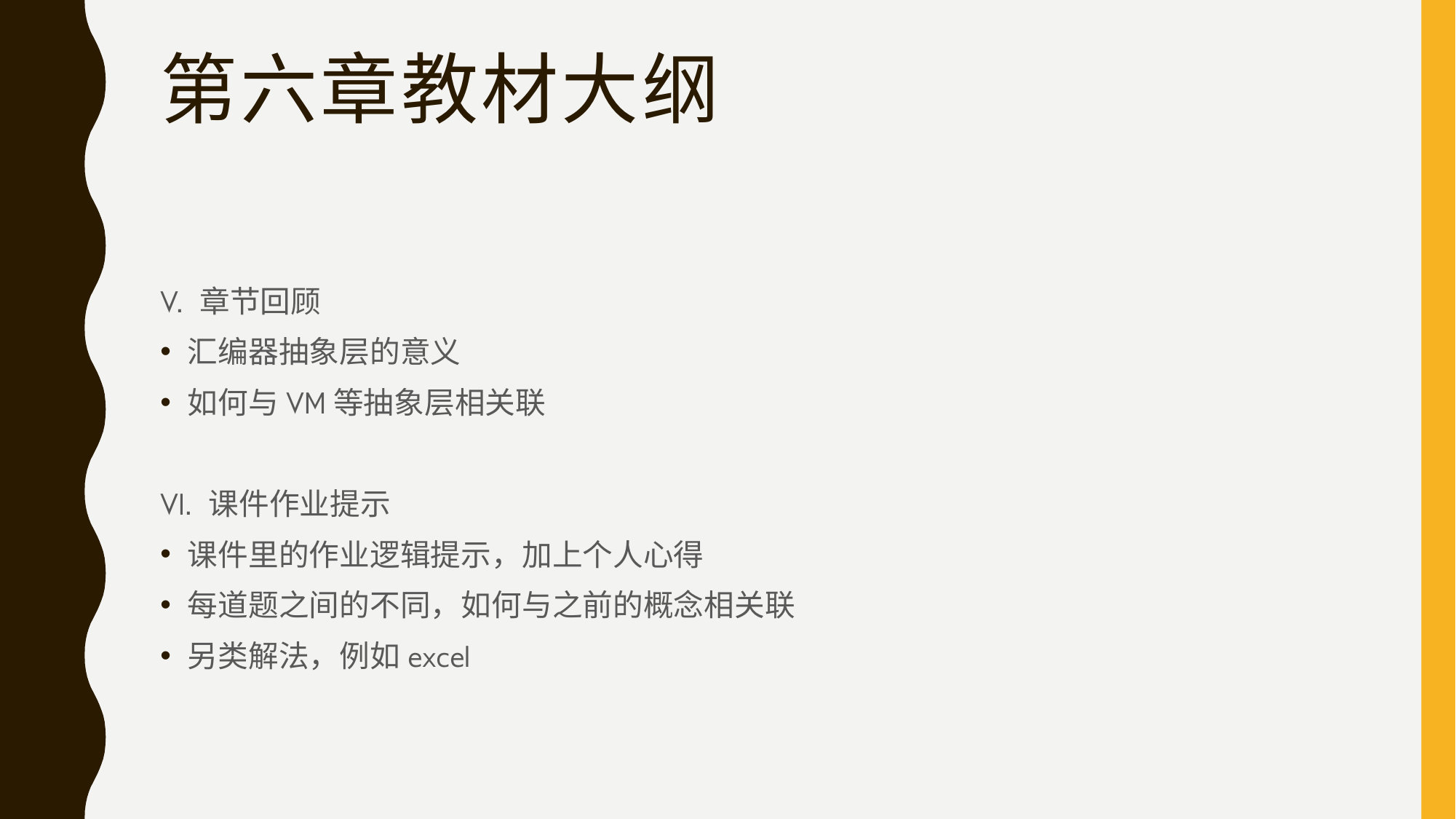

# 第六章教材大纲
V. 章节回顾
汇编器抽象层的意义
如何与VM等抽象层相关联

VI. 课件作业提示
课件里的作业逻辑提示，加上个人心得
每道题之间的不同，如何与之前的概念相关联
另类解法，例如excel